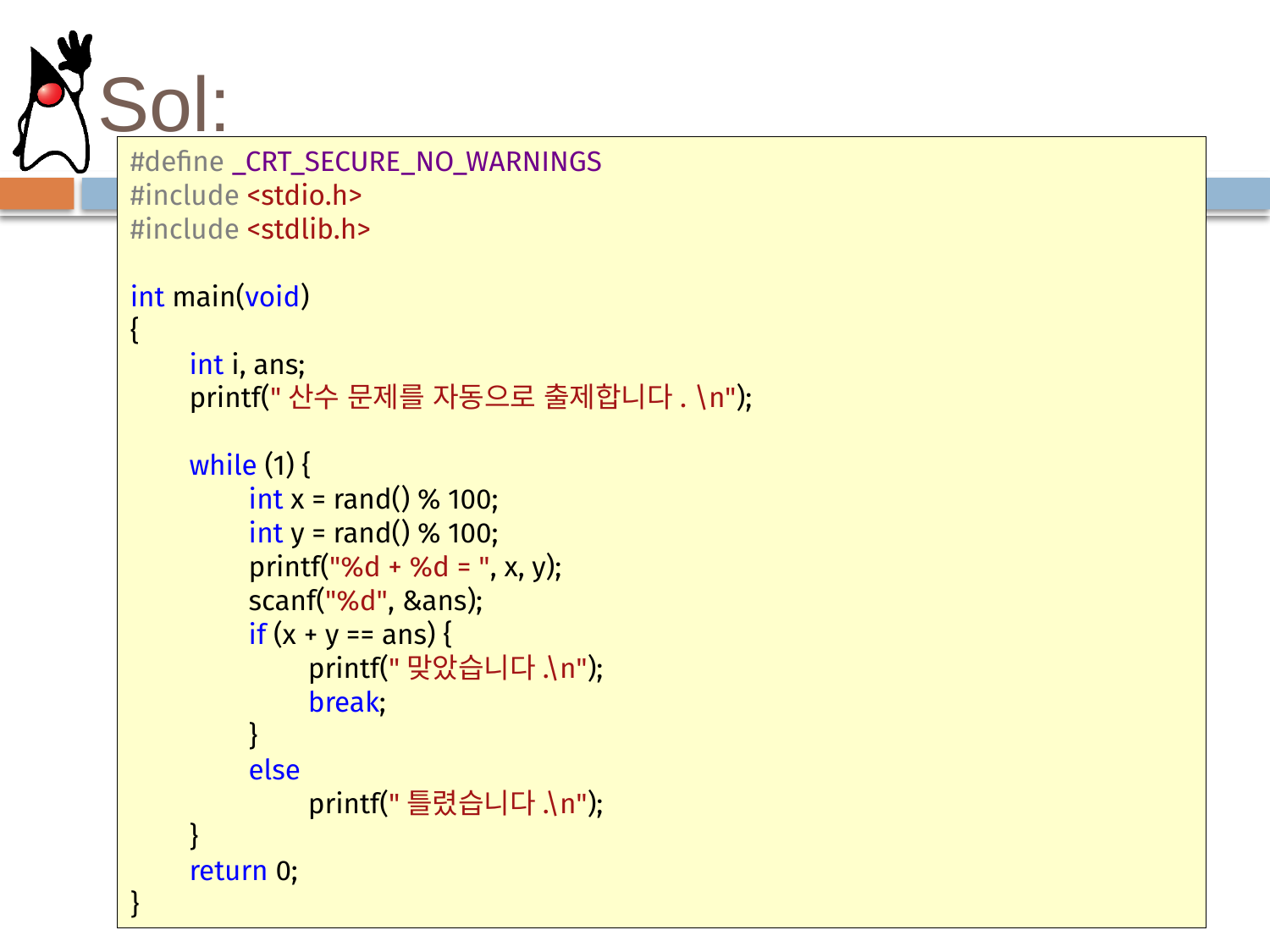

# Sol:
#define _CRT_SECURE_NO_WARNINGS
#include <stdio.h>
#include <stdlib.h>

int main(void)
{
        int i, ans;
        printf("산수 문제를 자동으로 출제합니다. \n");

        while (1) {
                int x = rand() % 100;
                int y = rand() % 100;
                printf("%d + %d = ", x, y);
                scanf("%d", &ans);
                if (x + y == ans) {
                        printf("맞았습니다.\n");
                        break;
                }
                else
                        printf("틀렸습니다.\n");
        }
        return 0;
}